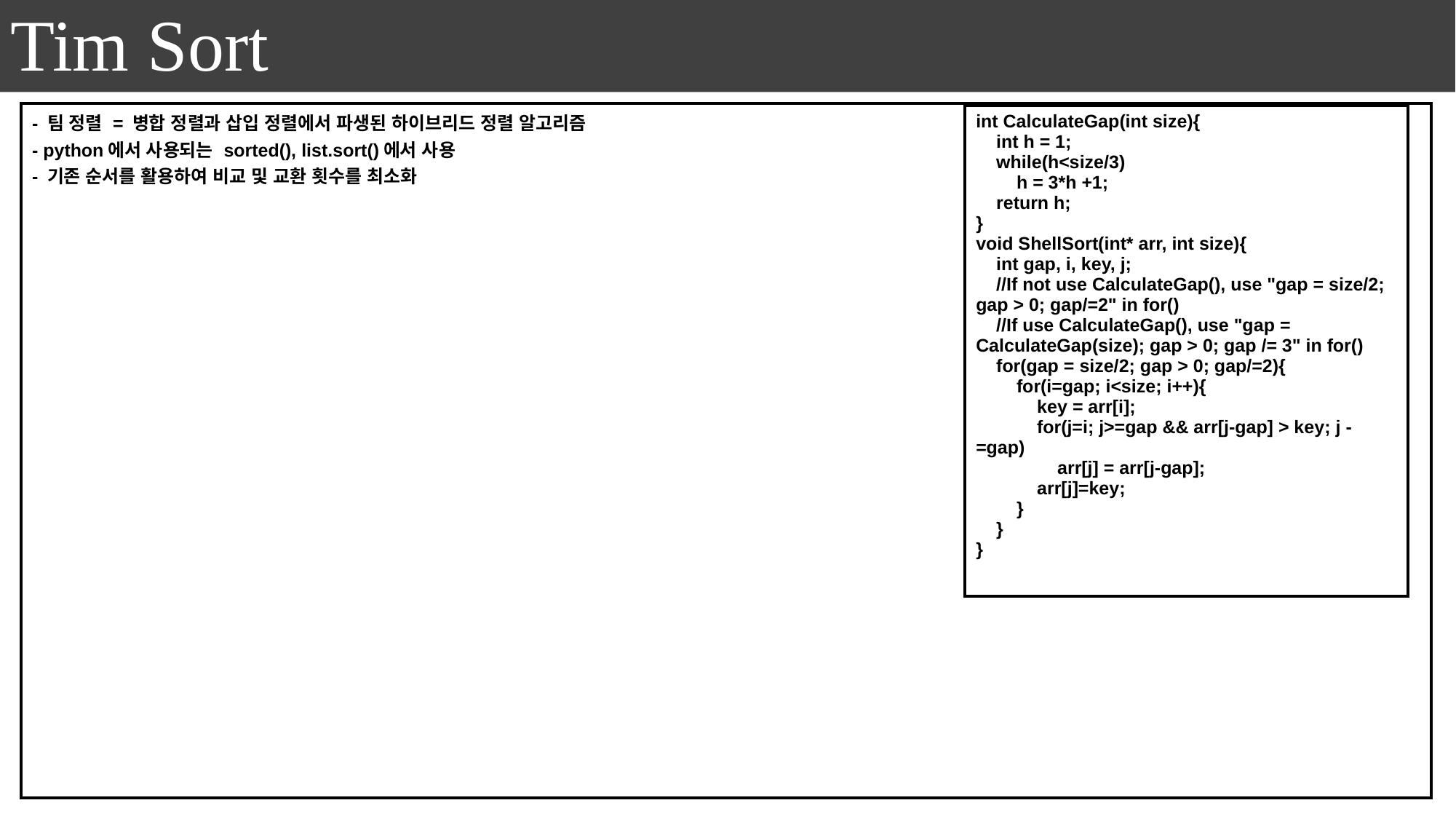

Tim Sort
| - 팀 정렬 = 병합 정렬과 삽입 정렬에서 파생된 하이브리드 정렬 알고리즘 - python에서 사용되는 sorted(), list.sort()에서 사용 - 기존 순서를 활용하여 비교 및 교환 횟수를 최소화 |
| --- |
| int CalculateGap(int size){     int h = 1;     while(h<size/3)         h = 3\*h +1;     return h; } void ShellSort(int\* arr, int size){     int gap, i, key, j;     //If not use CalculateGap(), use "gap = size/2; gap > 0; gap/=2" in for()     //If use CalculateGap(), use "gap = CalculateGap(size); gap > 0; gap /= 3" in for()     for(gap = size/2; gap > 0; gap/=2){         for(i=gap; i<size; i++){             key = arr[i];             for(j=i; j>=gap && arr[j-gap] > key; j -=gap)                 arr[j] = arr[j-gap];             arr[j]=key;         }     } } |
| --- |